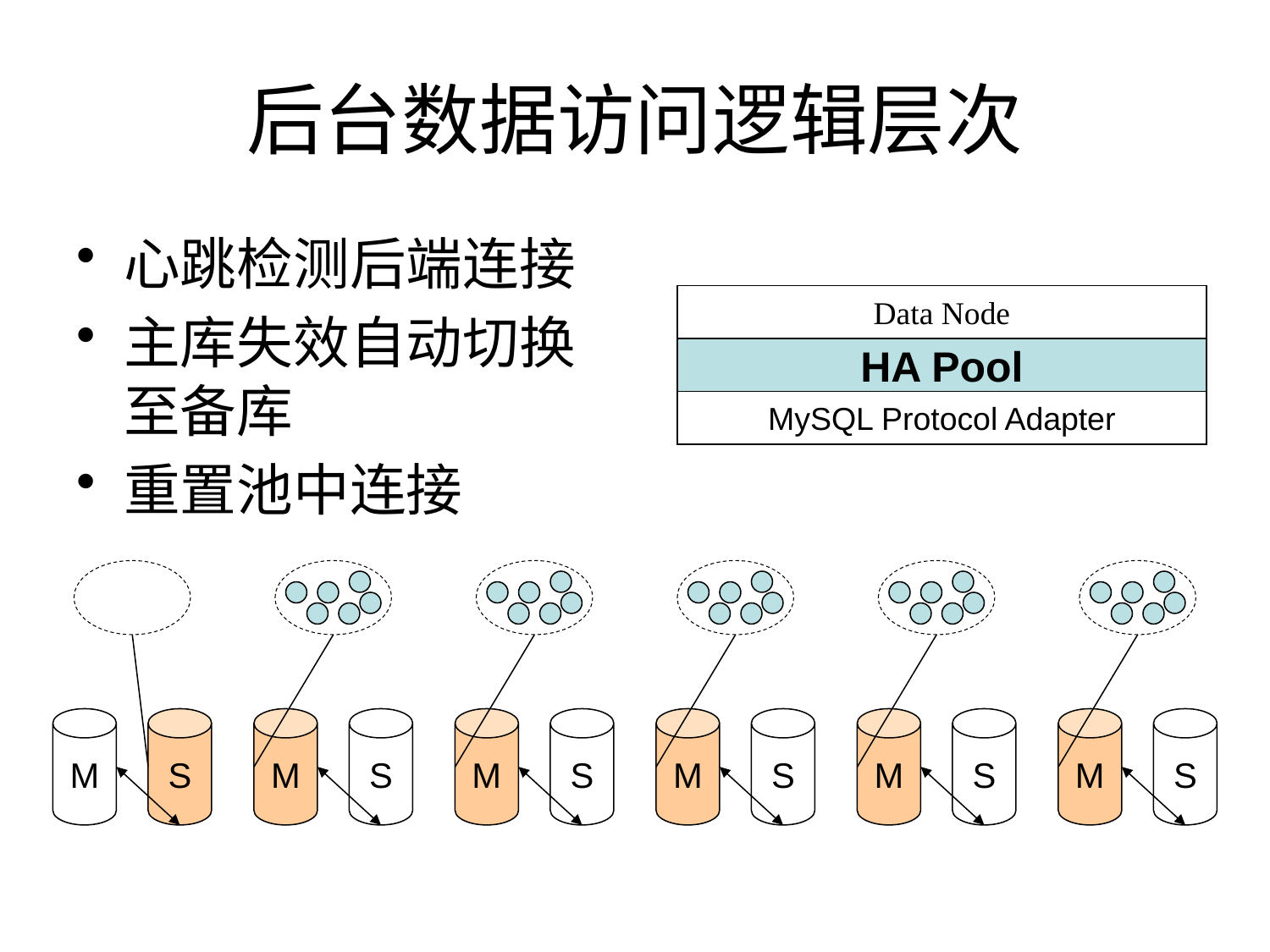

# 后台数据访问逻辑层次
心跳检测后端连接
主库失效自动切换
至备库
重置池中连接
Data Node
HA Pool
MySQL Protocol Adapter

M
S
M
S
M
S
M
S
M
S
M
S